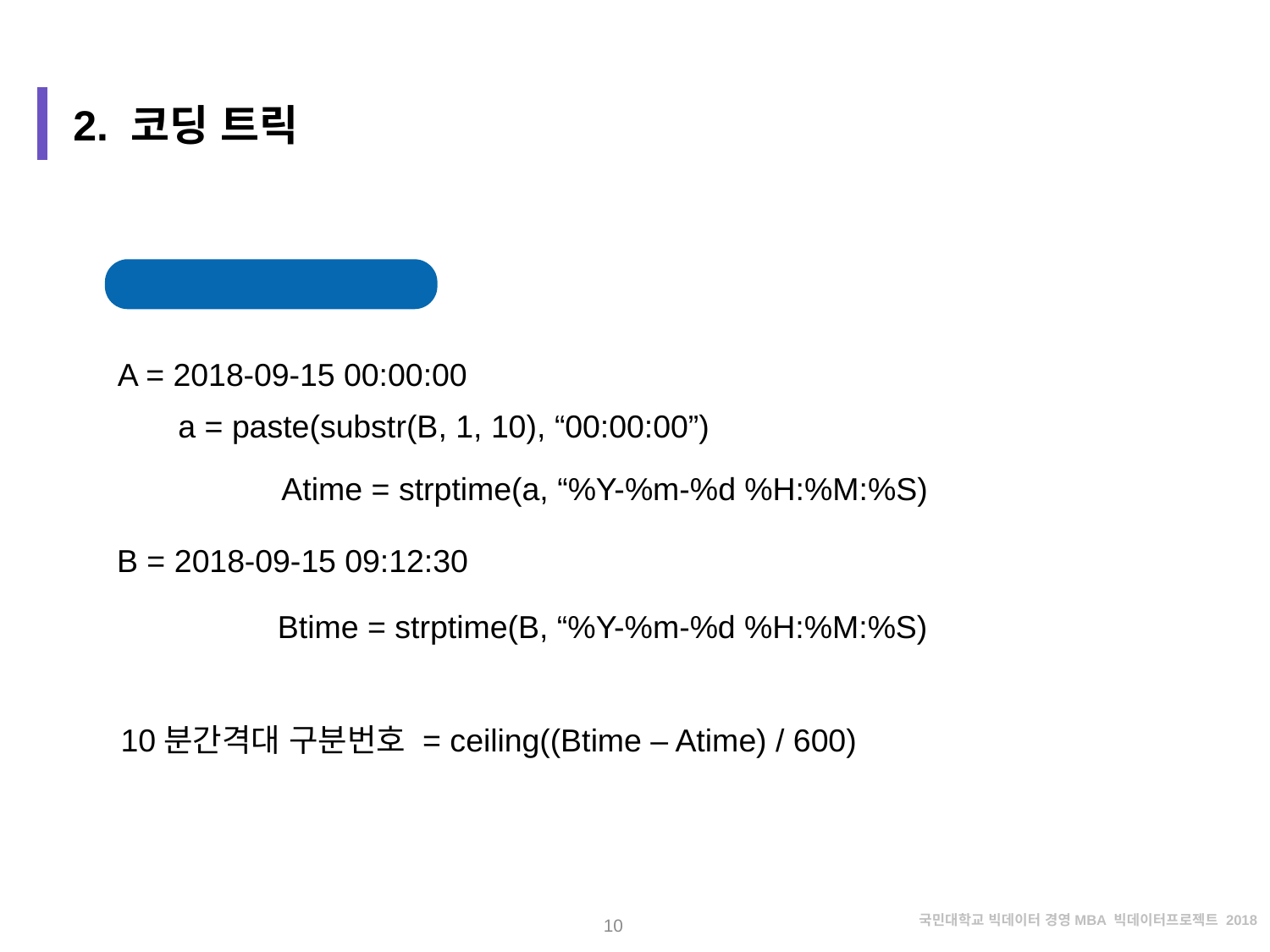

2. 코딩 트릭
Pseudo Code
A = 2018-09-15 00:00:00
a = paste(substr(B, 1, 10), “00:00:00”)
Atime = strptime(a, “%Y-%m-%d %H:%M:%S)
B = 2018-09-15 09:12:30
Btime = strptime(B, “%Y-%m-%d %H:%M:%S)
10분간격대 구분번호 = ceiling((Btime – Atime) / 600)
10